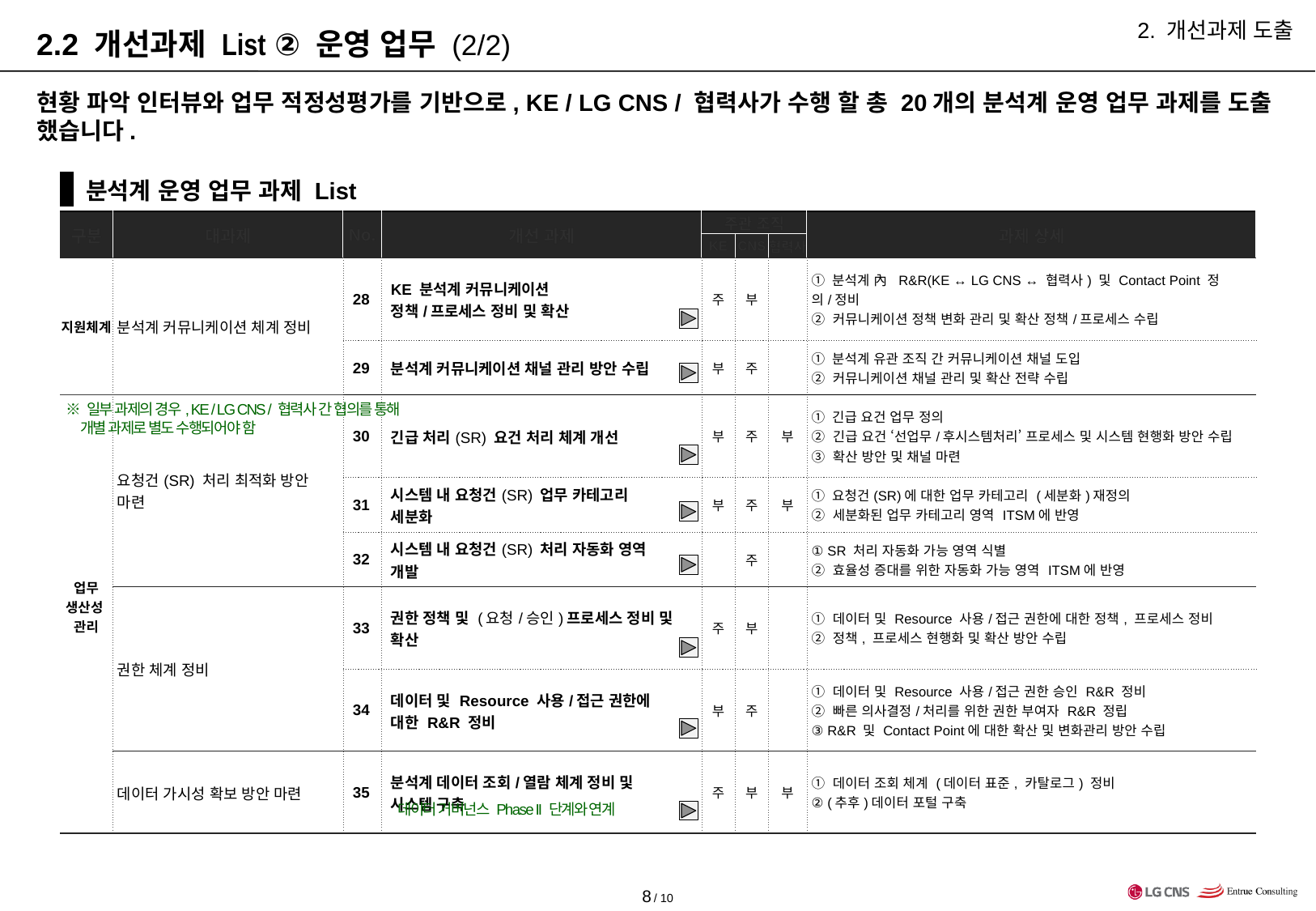

# 2.2 개선과제 List ② 운영 업무 (2/2)
2. 개선과제 도출
현황 파악 인터뷰와 업무 적정성평가를 기반으로, KE / LG CNS / 협력사가 수행 할 총 20개의 분석계 운영 업무 과제를 도출 했습니다.

   분석계 운영 업무 과제 List
| 구분 | 대과제 | No. | 개선 과제 | 주관 조직 |  |  | 과제 상세 |
| --- | --- | --- | --- | --- | --- | --- | --- |
|  |  |  |  | KE | CNS | 협력사 |  |
| 지원체계 | 분석계 커뮤니케이션 체계 정비 | 28 | KE 분석계 커뮤니케이션 정책/프로세스 정비 및 확산 | 주 | 부 |  | ① 분석계 內 R&R(KE ↔ LG CNS ↔ 협력사) 및 Contact Point 정의/정비 ② 커뮤니케이션 정책 변화 관리 및 확산 정책/프로세스 수립 |
|  |  | 29 | 분석계 커뮤니케이션 채널 관리 방안 수립 | 부 | 주 |  | ① 분석계 유관 조직 간 커뮤니케이션 채널 도입 ② 커뮤니케이션 채널 관리 및 확산 전략 수립 |
| 업무 생산성 관리 | 요청건(SR) 처리 최적화 방안 마련 | 30 | 긴급 처리(SR) 요건 처리 체계 개선 | 부 | 주 | 부 | ① 긴급 요건 업무 정의 ② 긴급 요건 ‘선업무/후시스템처리’ 프로세스 및 시스템 현행화 방안 수립 ③ 확산 방안 및 채널 마련 |
|  |  | 31 | 시스템 내 요청건(SR) 업무 카테고리 세분화 | 부 | 주 | 부 | ① 요청건(SR)에 대한 업무 카테고리 (세분화)재정의 ② 세분화된 업무 카테고리 영역 ITSM에 반영 |
|  |  | 32 | 시스템 내 요청건(SR) 처리 자동화 영역 개발 |  | 주 |  | ① SR 처리 자동화 가능 영역 식별 ② 효율성 증대를 위한 자동화 가능 영역 ITSM에 반영 |
|  | 권한 체계 정비 | 33 | 권한 정책 및 (요청/승인)프로세스 정비 및 확산 | 주 | 부 |  | ① 데이터 및 Resource 사용/접근 권한에 대한 정책, 프로세스 정비 ② 정책, 프로세스 현행화 및 확산 방안 수립 |
|  |  | 34 | 데이터 및 Resource 사용/접근 권한에 대한 R&R 정비 | 부 | 주 |  | ① 데이터 및 Resource 사용/접근 권한 승인 R&R 정비 ② 빠른 의사결정/처리를 위한 권한 부여자 R&R 정립 ③ R&R 및 Contact Point에 대한 확산 및 변화관리 방안 수립 |
|  | 데이터 가시성 확보 방안 마련 | 35 | 분석계 데이터 조회/열람 체계 정비 및 시스템 구축 | 주 | 부 | 부 | ① 데이터 조회 체계 (데이터 표준, 카탈로그) 정비 ② (추후)데이터 포털 구축 |

※ 일부 과제의 경우, KE / LG CNS / 협력사 간 협의를 통해
     개별 과제로 별도 수행되어야 함

데이터 거버넌스 Phase II 단계와 연계